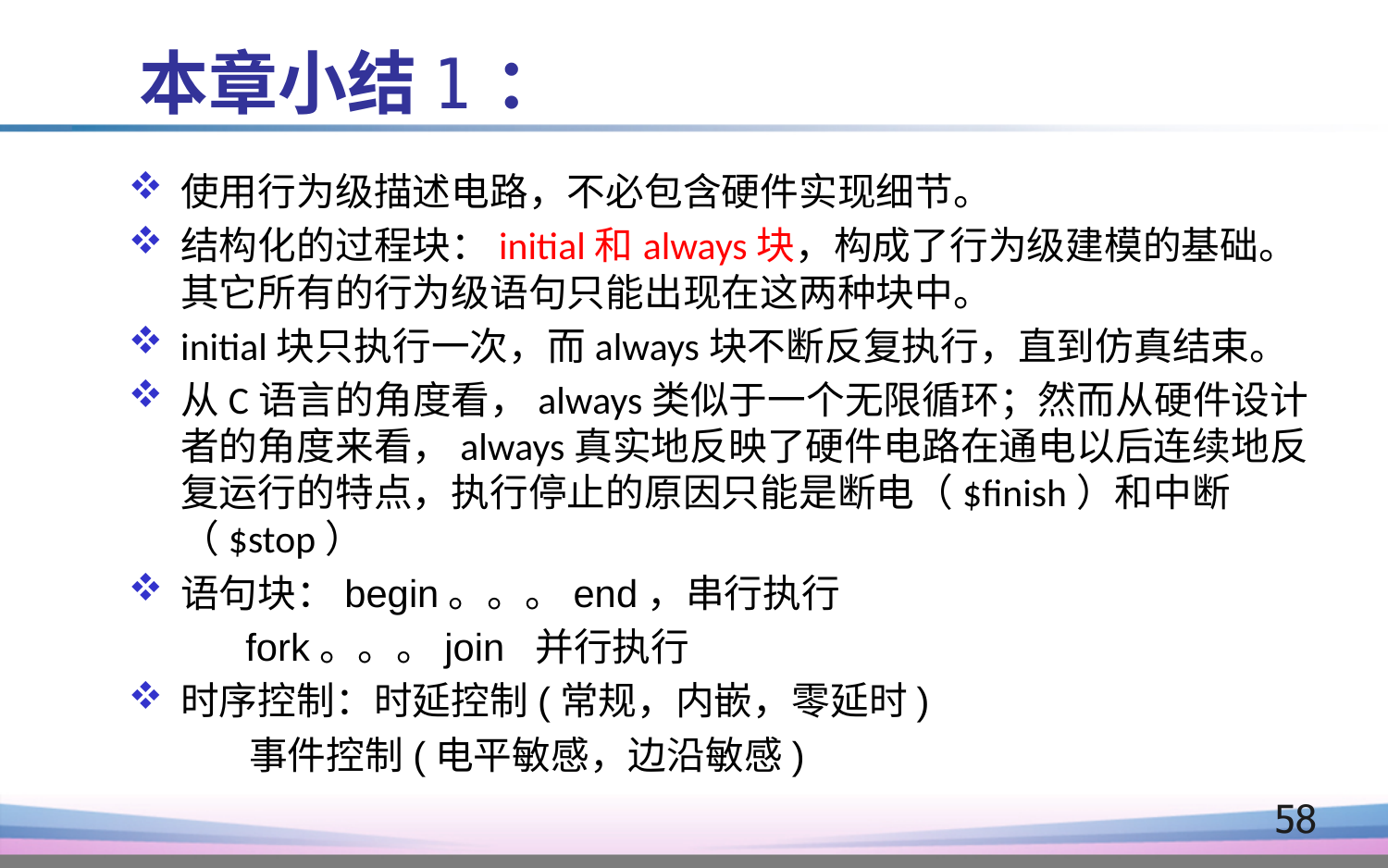

# 本章小结1：
使用行为级描述电路，不必包含硬件实现细节。
结构化的过程块：initial和always块，构成了行为级建模的基础。其它所有的行为级语句只能出现在这两种块中。
initial块只执行一次，而always块不断反复执行，直到仿真结束。
从C语言的角度看，always类似于一个无限循环；然而从硬件设计者的角度来看，always真实地反映了硬件电路在通电以后连续地反复运行的特点，执行停止的原因只能是断电（$finish）和中断（$stop）
语句块：begin。。。end，串行执行
           fork。。。join  并行执行
时序控制：时延控制(常规，内嵌，零延时)
             事件控制(电平敏感，边沿敏感)

58